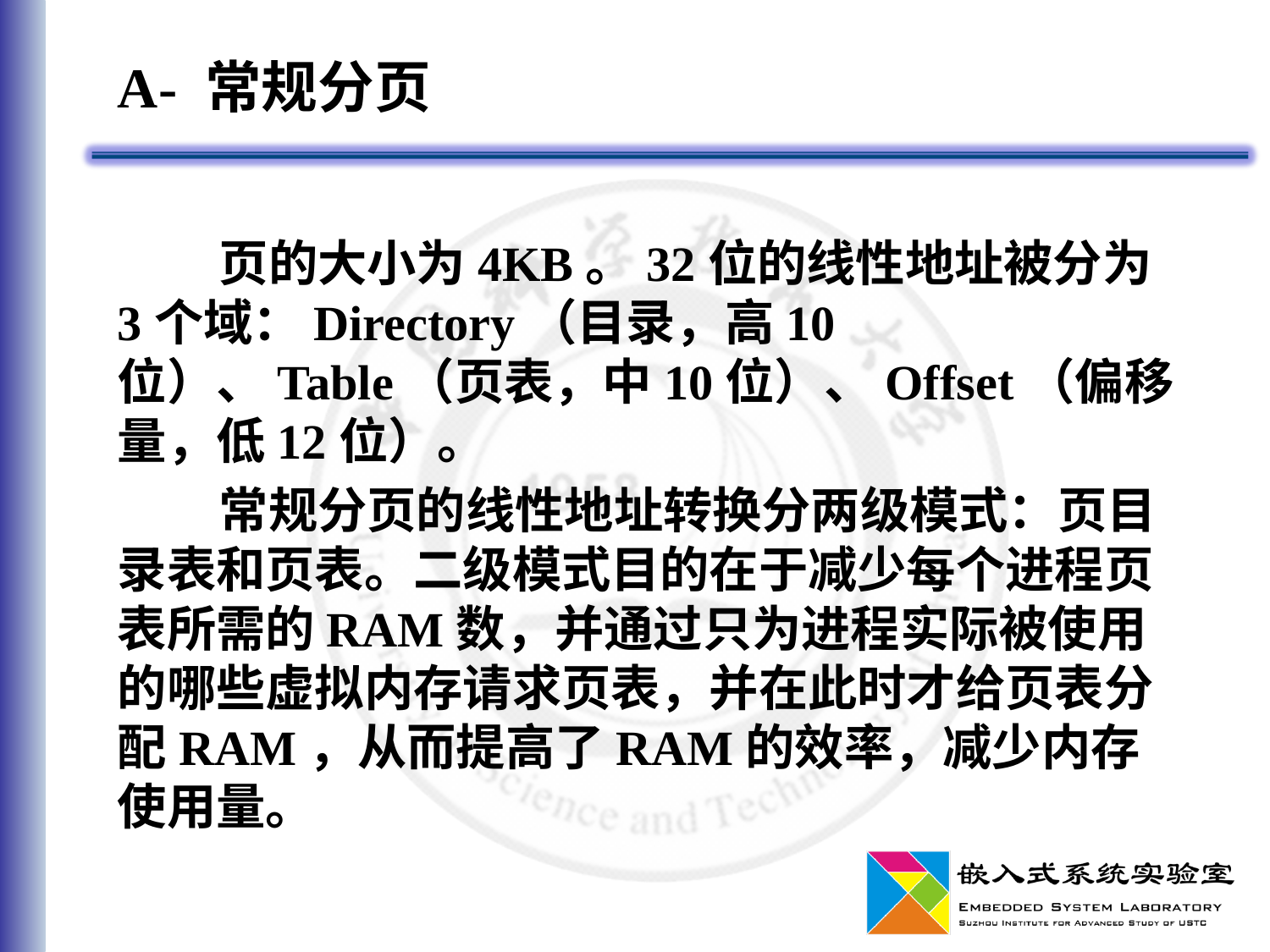

# A- 常规分页
        页的大小为4KB。32位的线性地址被分为3个域：Directory（目录，高10位）、Table（页表，中10位）、Offset（偏移量，低12位）。
        常规分页的线性地址转换分两级模式：页目录表和页表。二级模式目的在于减少每个进程页表所需的RAM数，并通过只为进程实际被使用的哪些虚拟内存请求页表，并在此时才给页表分配RAM，从而提高了RAM的效率，减少内存使用量。